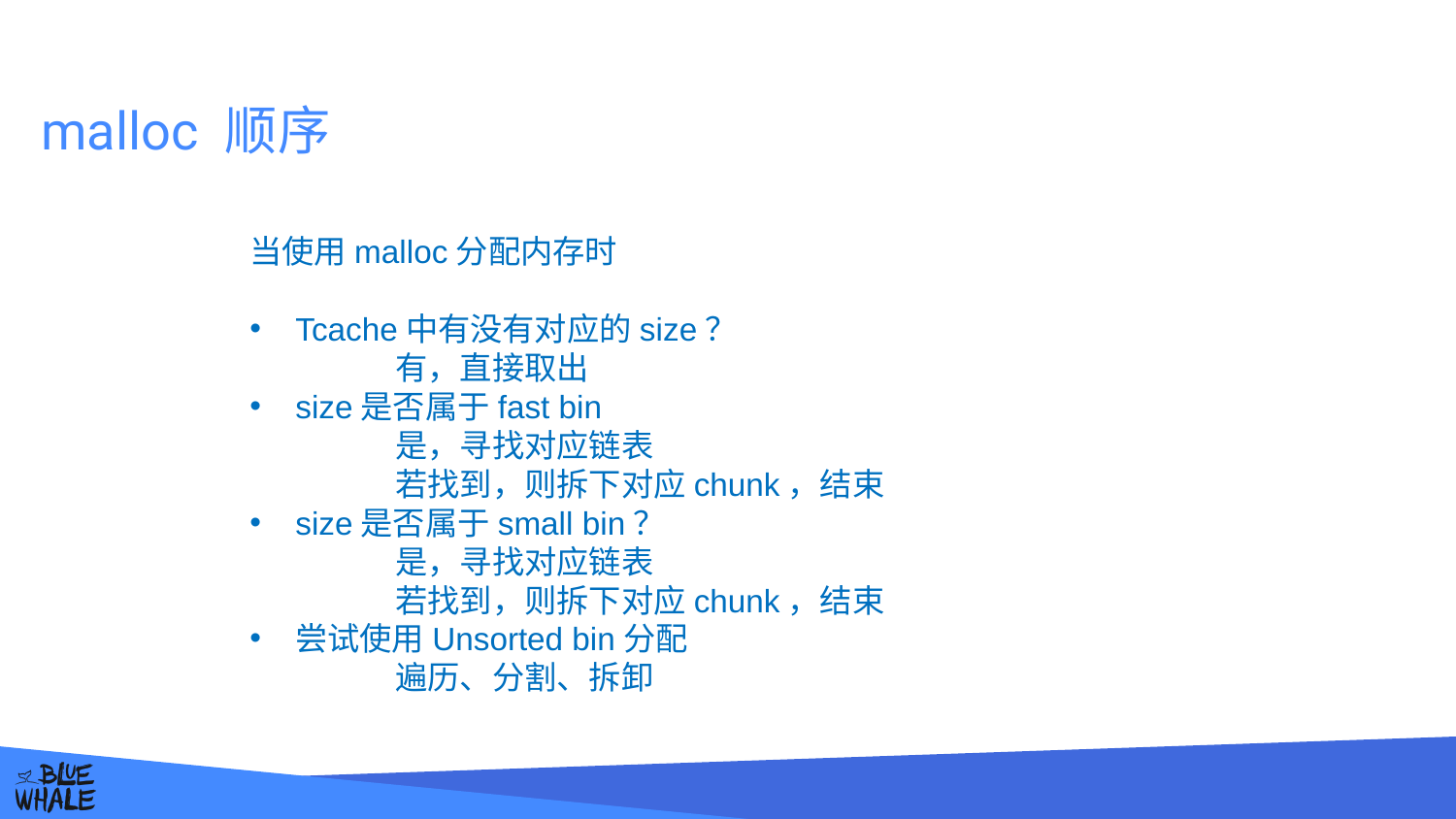

# malloc 顺序
当使用malloc分配内存时

Tcache中有没有对应的size？
	有，直接取出
size是否属于fast bin
	是，寻找对应链表
	若找到，则拆下对应chunk，结束
size是否属于small bin？
	是，寻找对应链表
	若找到，则拆下对应chunk，结束
尝试使用Unsorted bin分配
	遍历、分割、拆卸